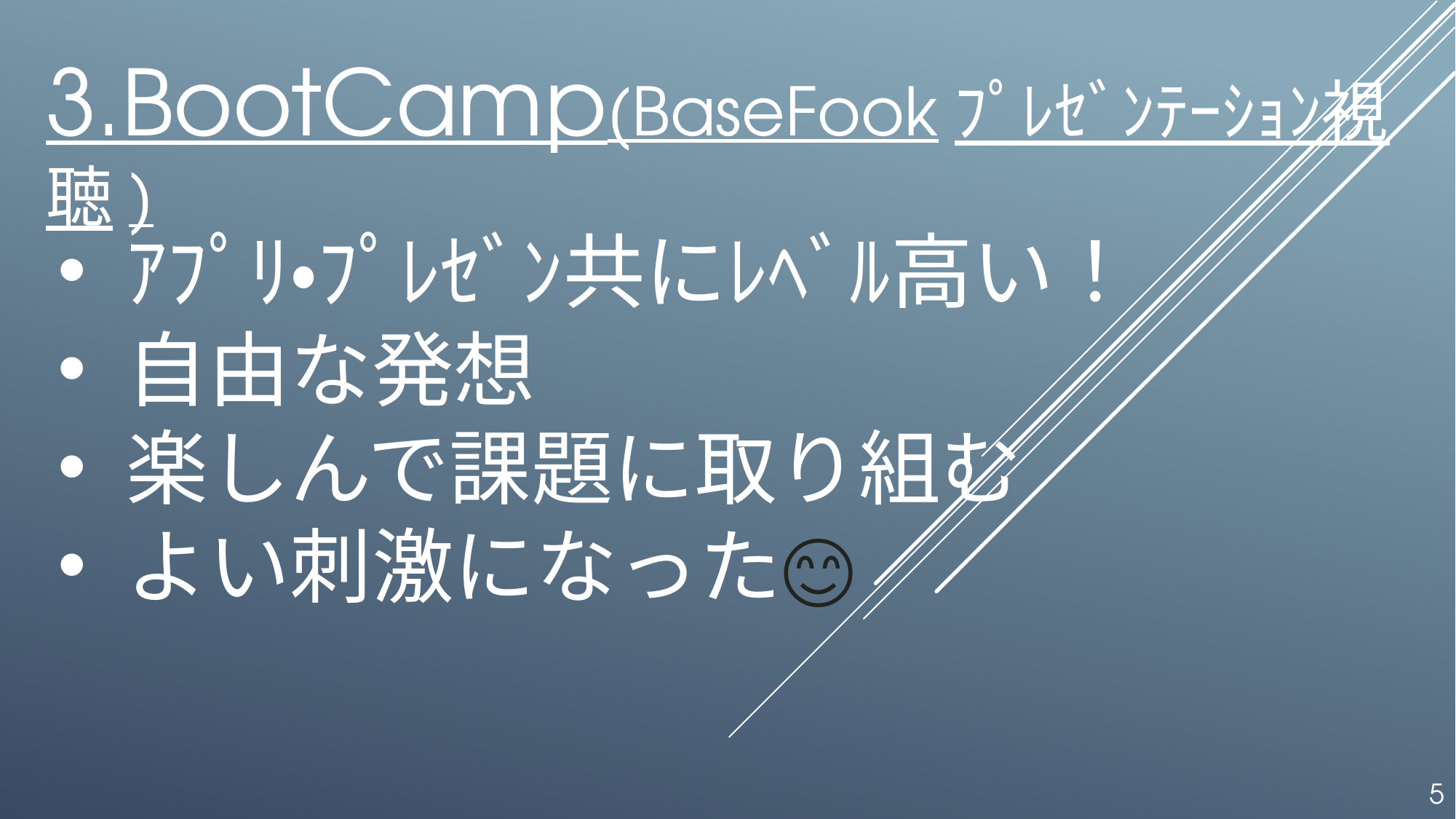

3.BootCamp(BaseFookﾌﾟﾚｾﾞﾝﾃｰｼｮﾝ視聴)

ｱﾌﾟﾘ・ﾌﾟﾚｾﾞﾝ共にﾚﾍﾞﾙ高い！
自由な発想
楽しんで課題に取り組む
よい刺激になった😊
5